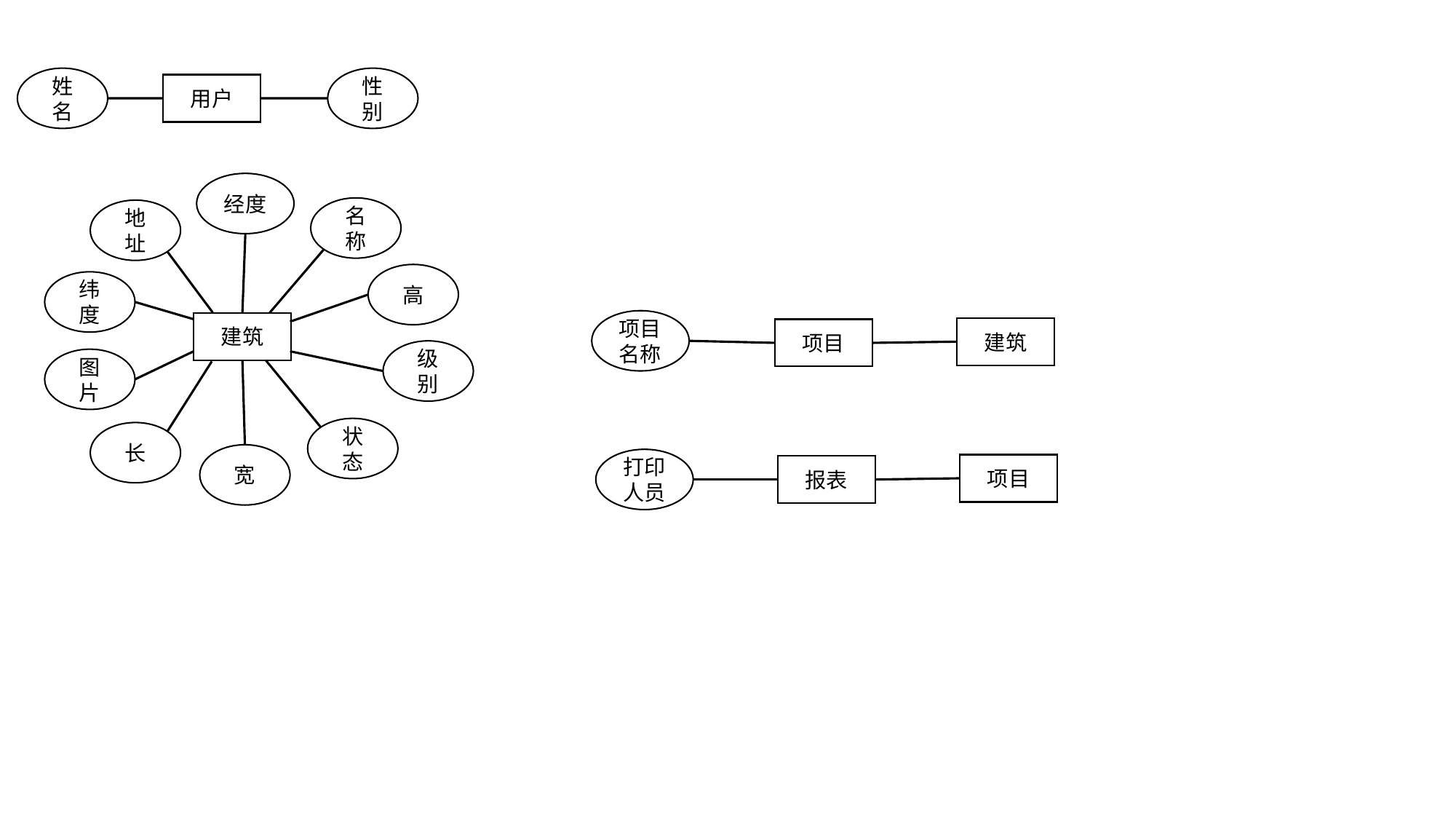

姓名
性别
用户
经度
名称
地址
高
纬度
项目名称
建筑
建筑
项目
级别
图片
状态
长
宽
打印人员
项目
报表